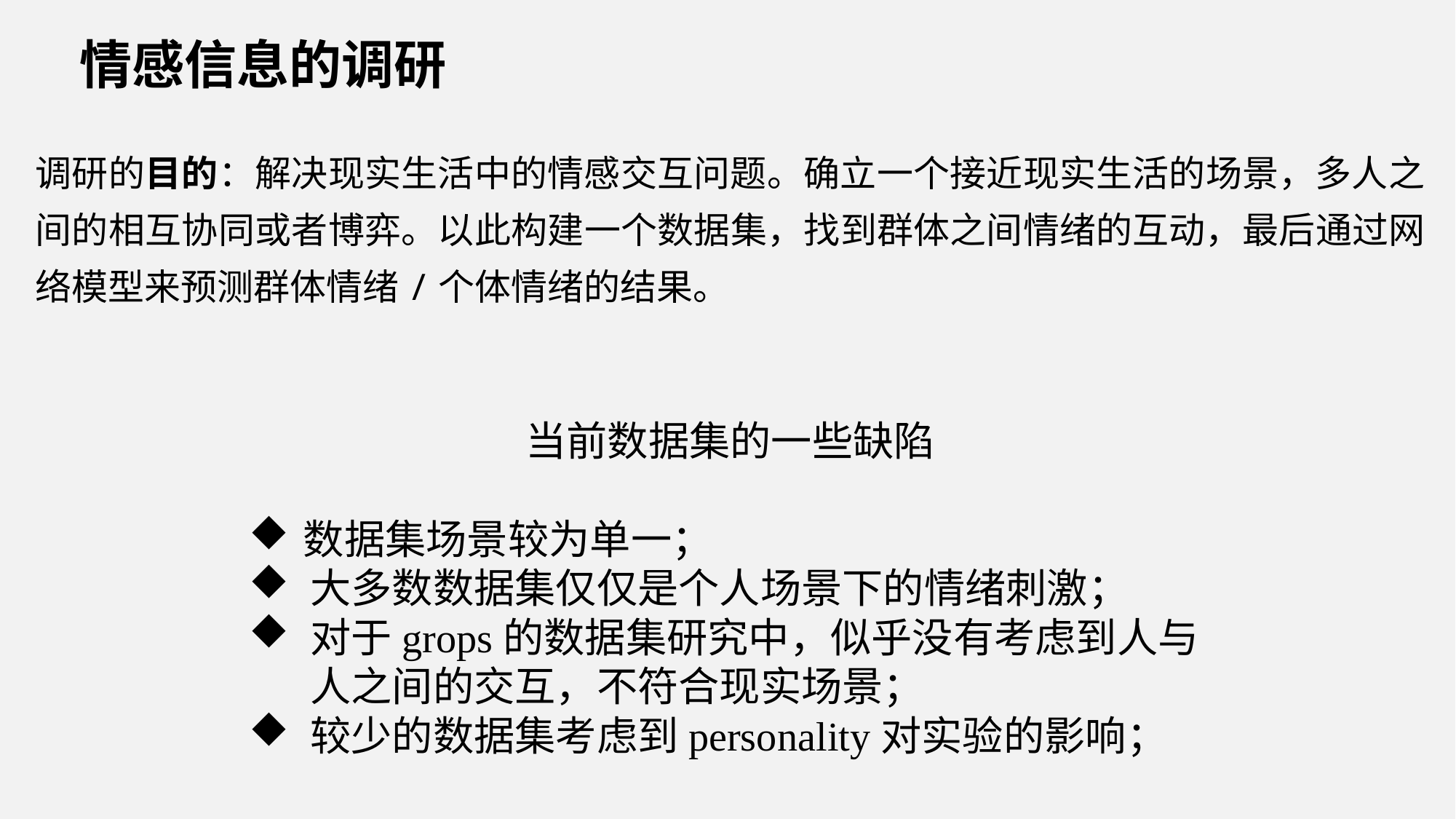

情感信息的调研
调研的目的：解决现实生活中的情感交互问题。确立一个接近现实生活的场景，多人之间的相互协同或者博弈。以此构建一个数据集，找到群体之间情绪的互动，最后通过网络模型来预测群体情绪/个体情绪的结果。
当前数据集的一些缺陷

数据集场景较为单一；
大多数数据集仅仅是个人场景下的情绪刺激；
对于grops的数据集研究中，似乎没有考虑到人与人之间的交互，不符合现实场景；
较少的数据集考虑到personality对实验的影响；